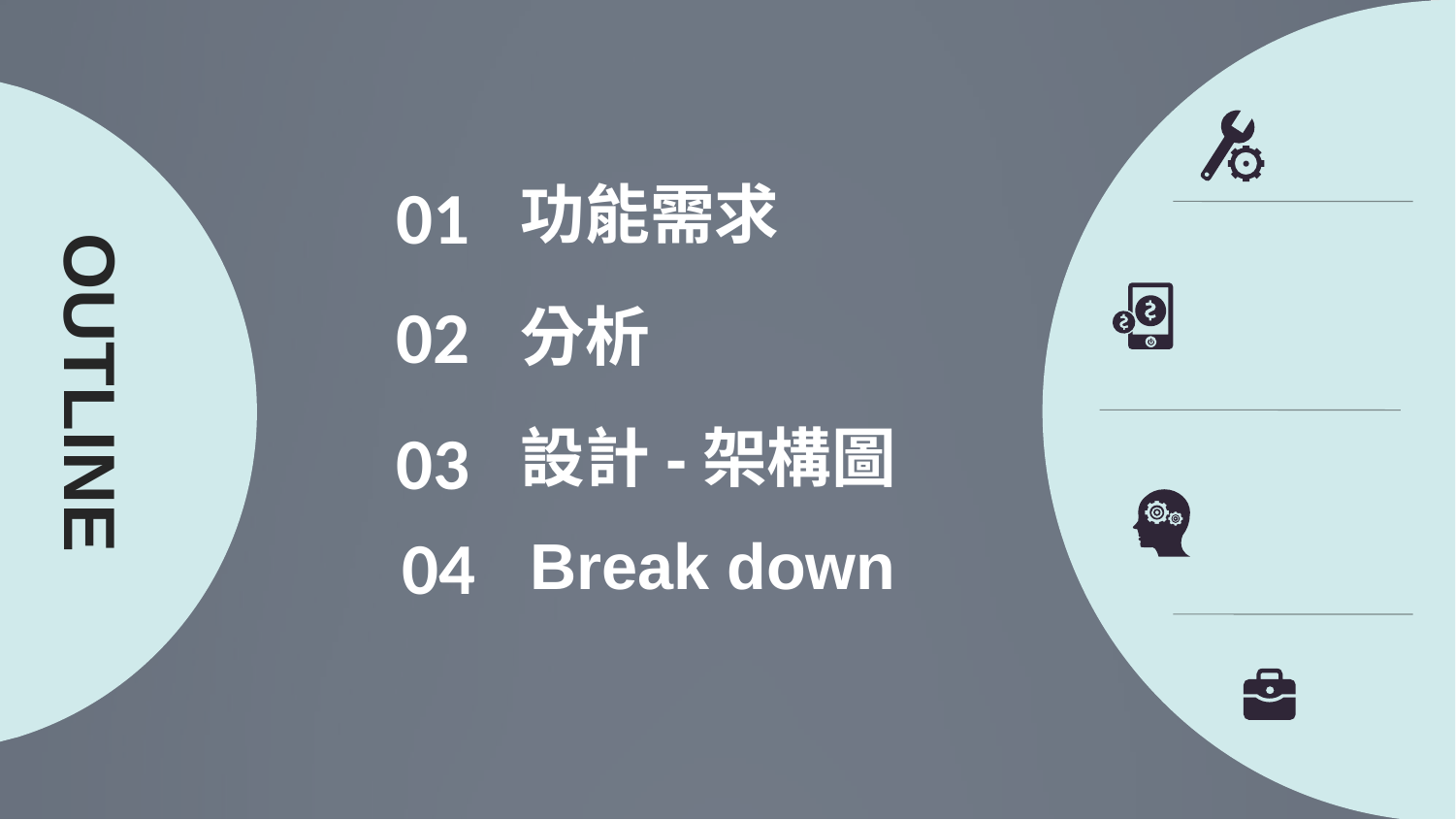

01
功能需求

OUTLINE

02
分析
03

設計-架構圖

04
Break down